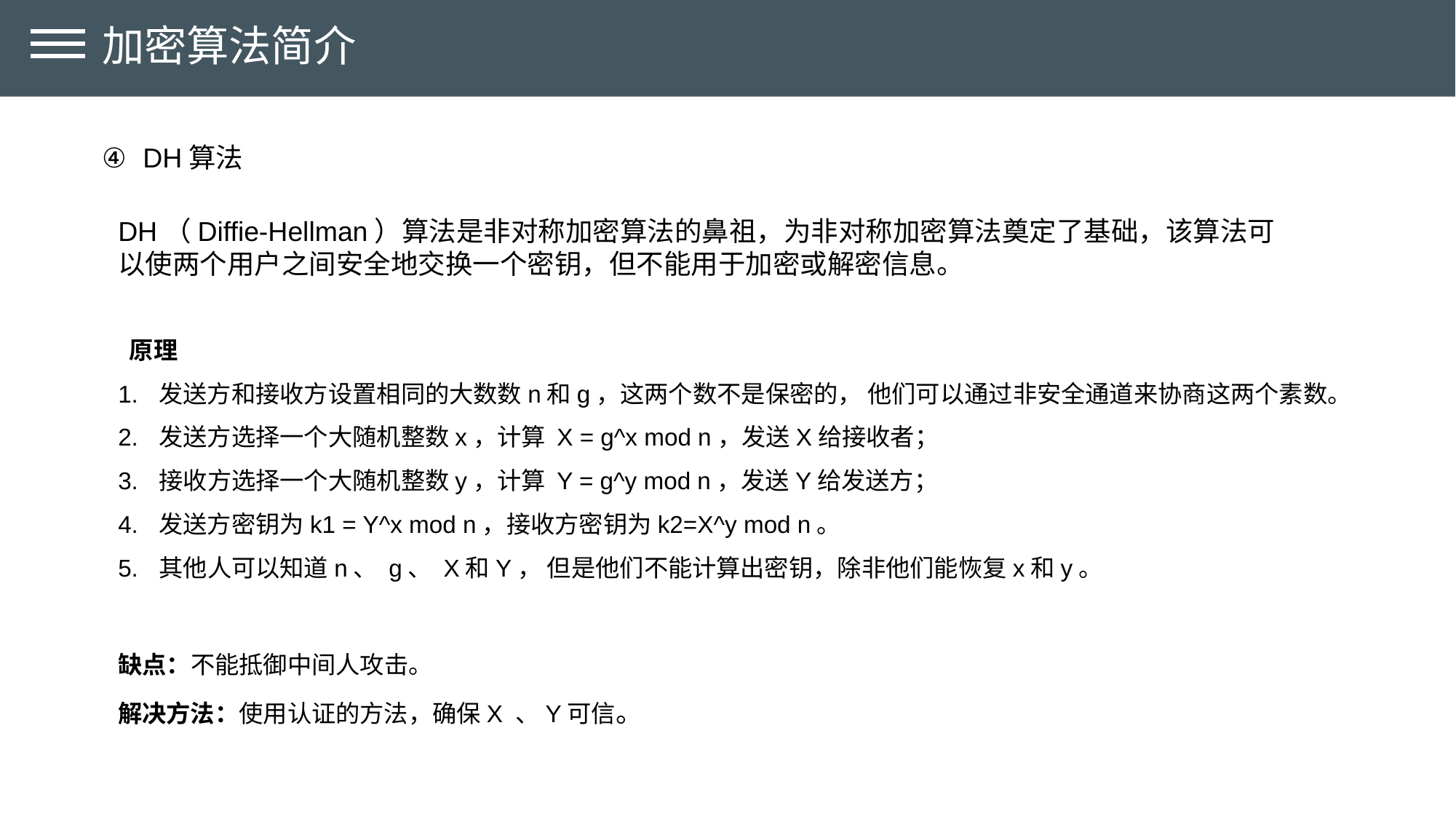

加密算法简介
DH算法
DH（Diffie-Hellman）算法是非对称加密算法的鼻祖，为非对称加密算法奠定了基础，该算法可以使两个用户之间安全地交换一个密钥，但不能用于加密或解密信息。
 原理
发送方和接收方设置相同的大数数n和g，这两个数不是保密的， 他们可以通过非安全通道来协商这两个素数。
发送方选择一个大随机整数x，计算 X = g^x mod n，发送X给接收者；
接收方选择一个大随机整数y，计算 Y = g^y mod n，发送Y给发送方；
发送方密钥为k1 = Y^x mod n，接收方密钥为k2=X^y mod n。
其他人可以知道n、 g、 X和Y， 但是他们不能计算出密钥，除非他们能恢复x和y。
缺点：不能抵御中间人攻击。
解决方法：使用认证的方法，确保X 、Y可信。